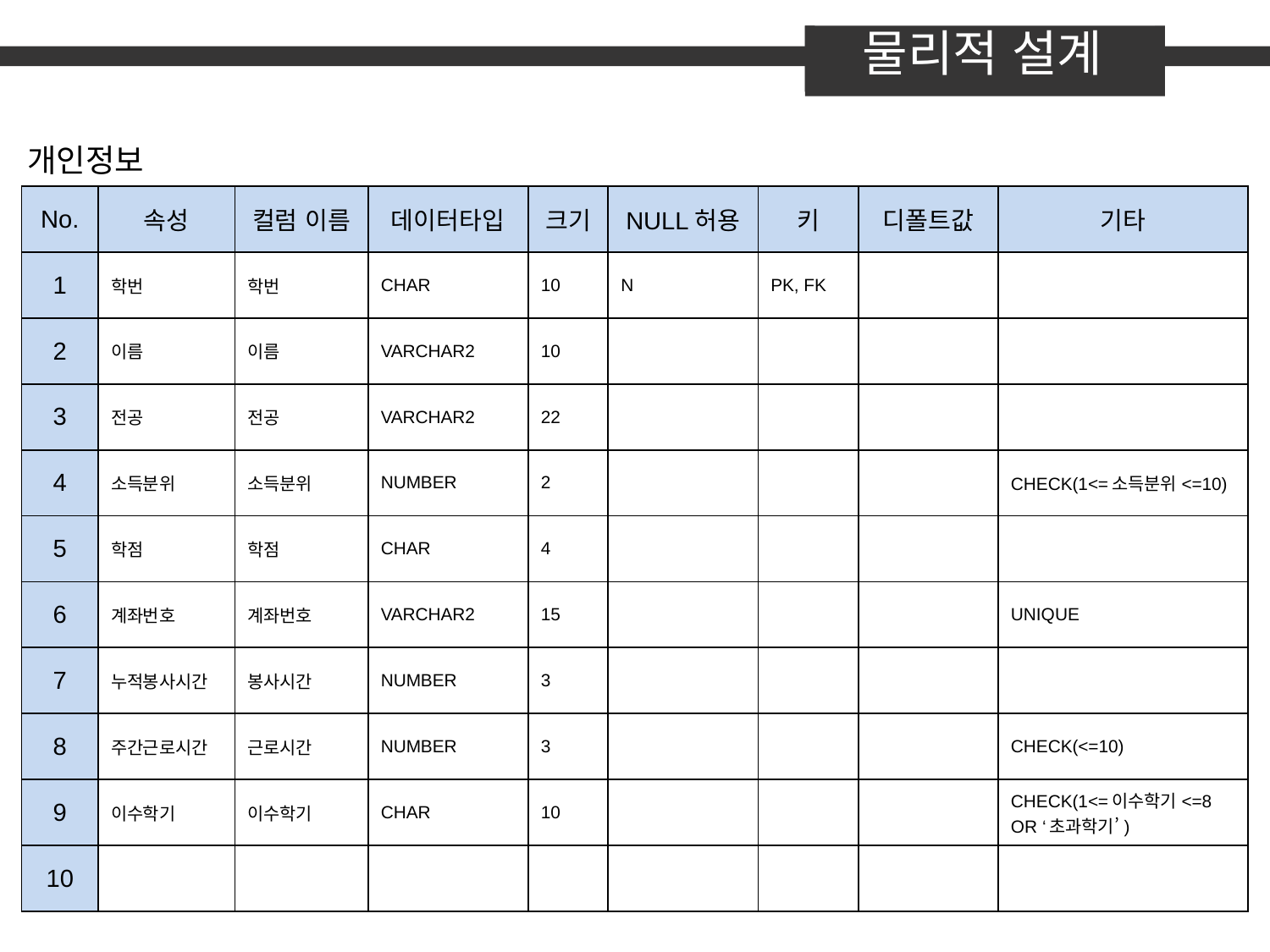

물리적 설계

개인정보
| No. | 속성 | 컬럼 이름 | 데이터타입 | 크기 | NULL허용 | 키 | 디폴트값 | 기타 |
| --- | --- | --- | --- | --- | --- | --- | --- | --- |
| 1 | 학번 | 학번 | CHAR | 10 | N | PK, FK |  |  |
| 2 | 이름 | 이름 | VARCHAR2 | 10 |  |  |  |  |
| 3 | 전공 | 전공 | VARCHAR2 | 22 |  |  |  |  |
| 4 | 소득분위 | 소득분위 | NUMBER | 2 |  |  |  | CHECK(1<=소득분위<=10) |
| 5 | 학점 | 학점 | CHAR | 4 |  |  |  |  |
| 6 | 계좌번호 | 계좌번호 | VARCHAR2 | 15 |  |  |  | UNIQUE |
| 7 | 누적봉사시간 | 봉사시간 | NUMBER | 3 |  |  |  |  |
| 8 | 주간근로시간 | 근로시간 | NUMBER | 3 |  |  |  | CHECK(<=10) |
| 9 | 이수학기 | 이수학기 | CHAR | 10 |  |  |  | CHECK(1<=이수학기<=8 OR ‘초과학기’) |
| 10 |  |  |  |  |  |  |  |  |
내부 스키마 (테이블구조명세서)…